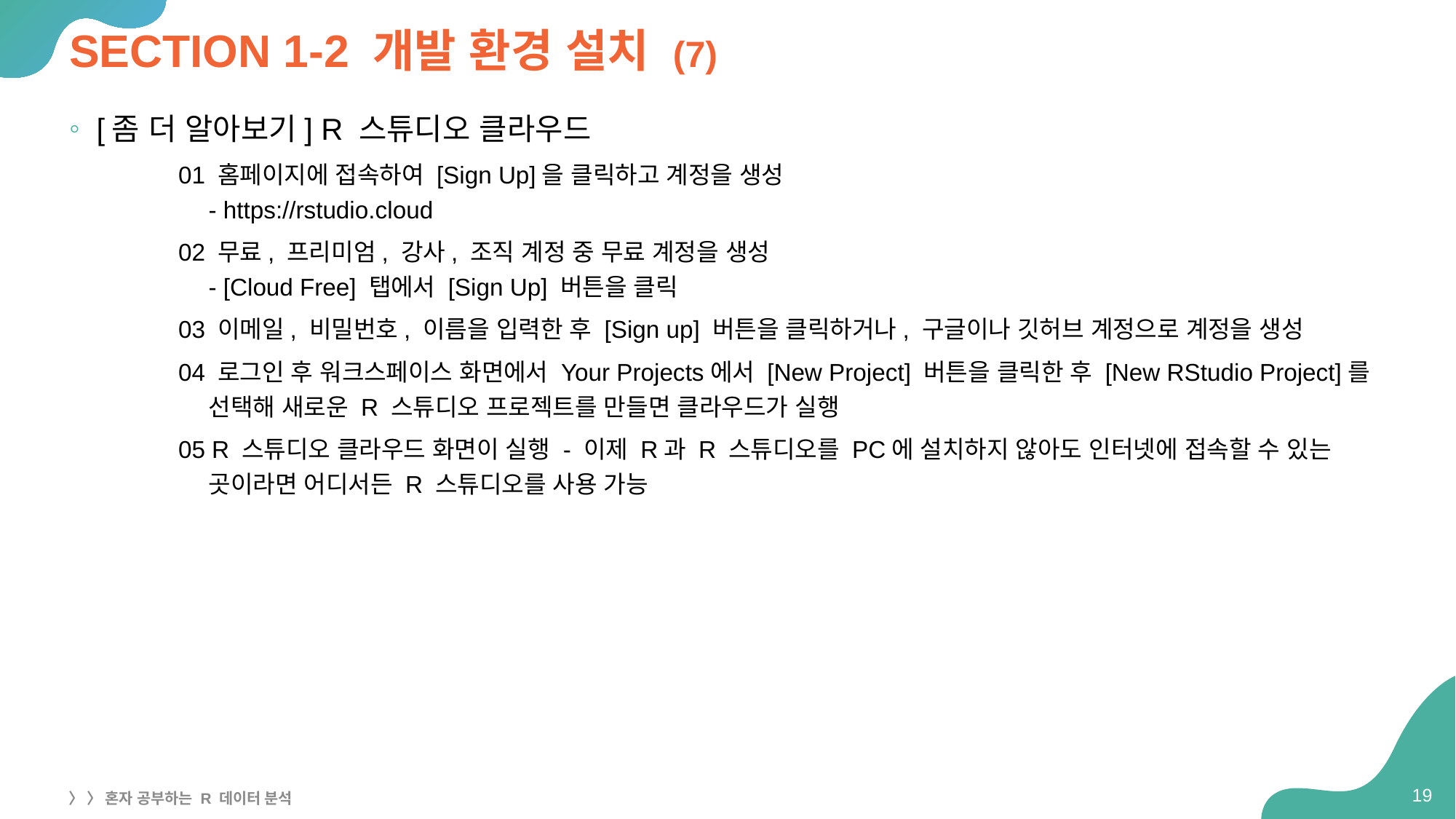

# SECTION 1-2 개발 환경 설치 (7)
[좀 더 알아보기] R 스튜디오 클라우드
01 홈페이지에 접속하여 [Sign Up]을 클릭하고 계정을 생성
- https://rstudio.cloud
02 무료, 프리미엄, 강사, 조직 계정 중 무료 계정을 생성
- [Cloud Free] 탭에서 [Sign Up] 버튼을 클릭
03 이메일, 비밀번호, 이름을 입력한 후 [Sign up] 버튼을 클릭하거나, 구글이나 깃허브 계정으로 계정을 생성
04 로그인 후 워크스페이스 화면에서 Your Projects에서 [New Project] 버튼을 클릭한 후 [New RStudio Project]를 선택해 새로운 R 스튜디오 프로젝트를 만들면 클라우드가 실행
05 R 스튜디오 클라우드 화면이 실행 - 이제 R과 R 스튜디오를 PC에 설치하지 않아도 인터넷에 접속할 수 있는 곳이라면 어디서든 R 스튜디오를 사용 가능
19
〉 〉 혼자 공부하는 R 데이터 분석